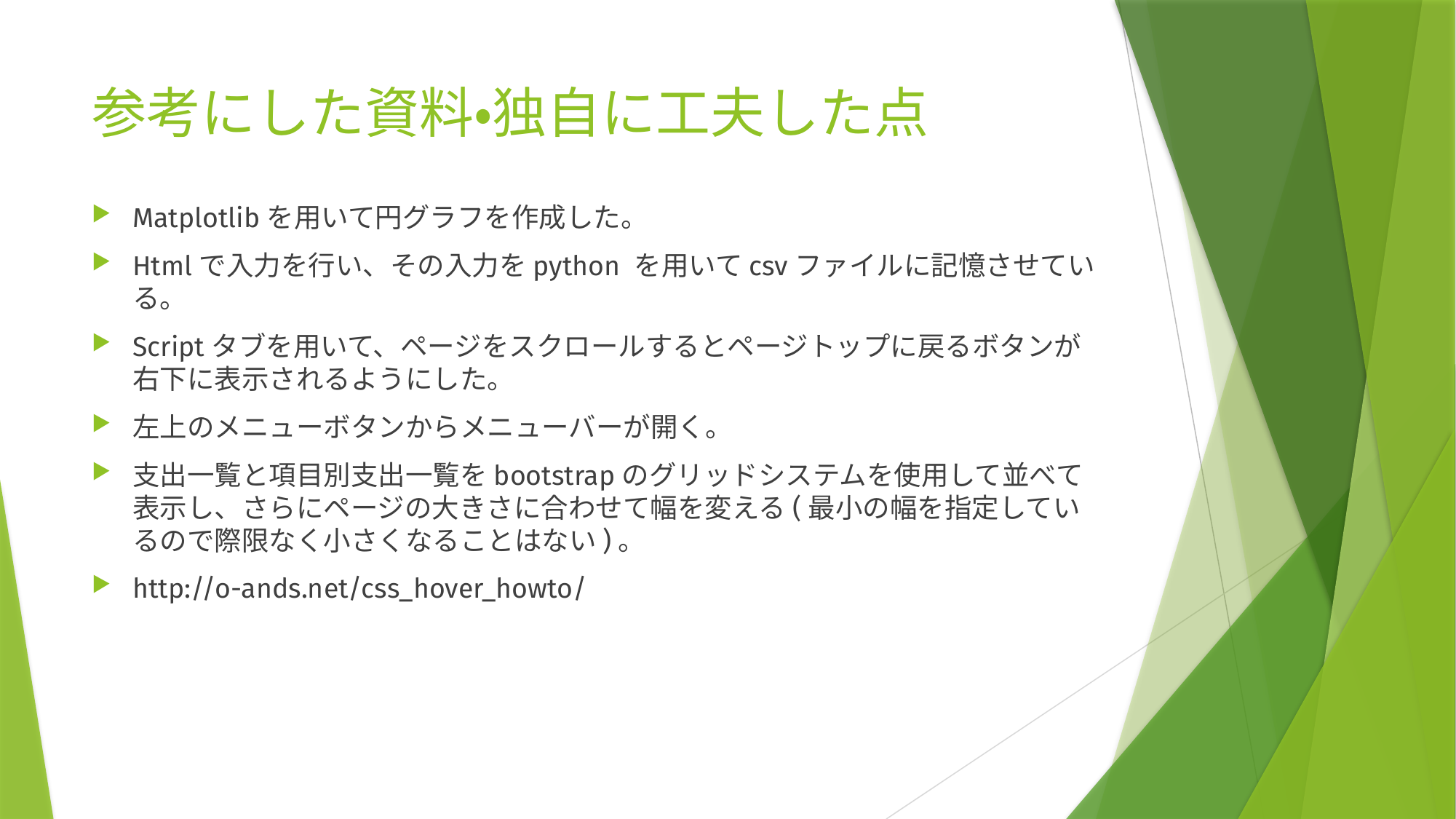

# 参考にした資料・独自に工夫した点
Matplotlibを用いて円グラフを作成した。
Htmlで入力を行い、その入力をpython を用いてcsvファイルに記憶させている。
Scriptタブを用いて、ページをスクロールするとページトップに戻るボタンが右下に表示されるようにした。
左上のメニューボタンからメニューバーが開く。
支出一覧と項目別支出一覧をbootstrapのグリッドシステムを使用して並べて表示し、さらにページの大きさに合わせて幅を変える(最小の幅を指定しているので際限なく小さくなることはない)。
http://o-ands.net/css_hover_howto/